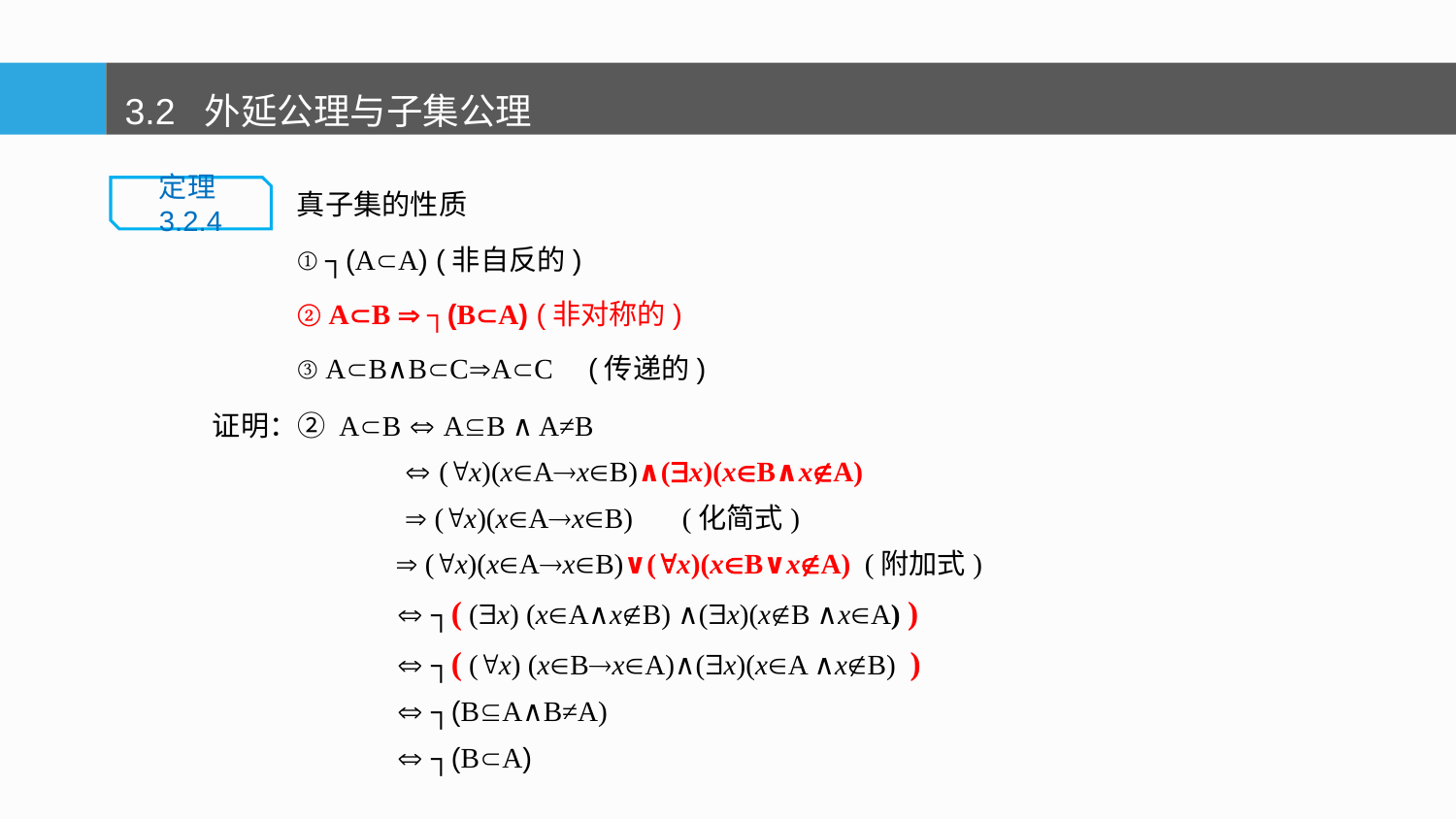

3.2  外延公理与子集公理

真子集的性质
① ┐(A⊂A) (非自反的)
② A⊂B ⇒ ┐(B⊂A) (非对称的)
③ A⊂B∧B⊂C⇒A⊂C     (传递的)
定理3.2.4
证明：② A⊂B ⇔ A⊆B ∧ A≠B
                        ⇔ (∀x)(x∈A→x∈B)∧(∃x)(x∈B∧x∉A)
                        ⇒ (∀x)(x∈A→x∈B)       (化简式)
                          ⇒ (∀x)(x∈A→x∈B)∨(∀x)(x∈B∨x∉A)  (附加式)
                       ⇔ ┐( (∃x) (x∈A∧x∉B) ∧(∃x)(x∉B ∧x∈A) )
                       ⇔ ┐( (∀x) (x∈B→x∈A)∧(∃x)(x∈A ∧x∉B)  )
                       ⇔ ┐(B⊆A∧B≠A)
                       ⇔ ┐(B⊂A)